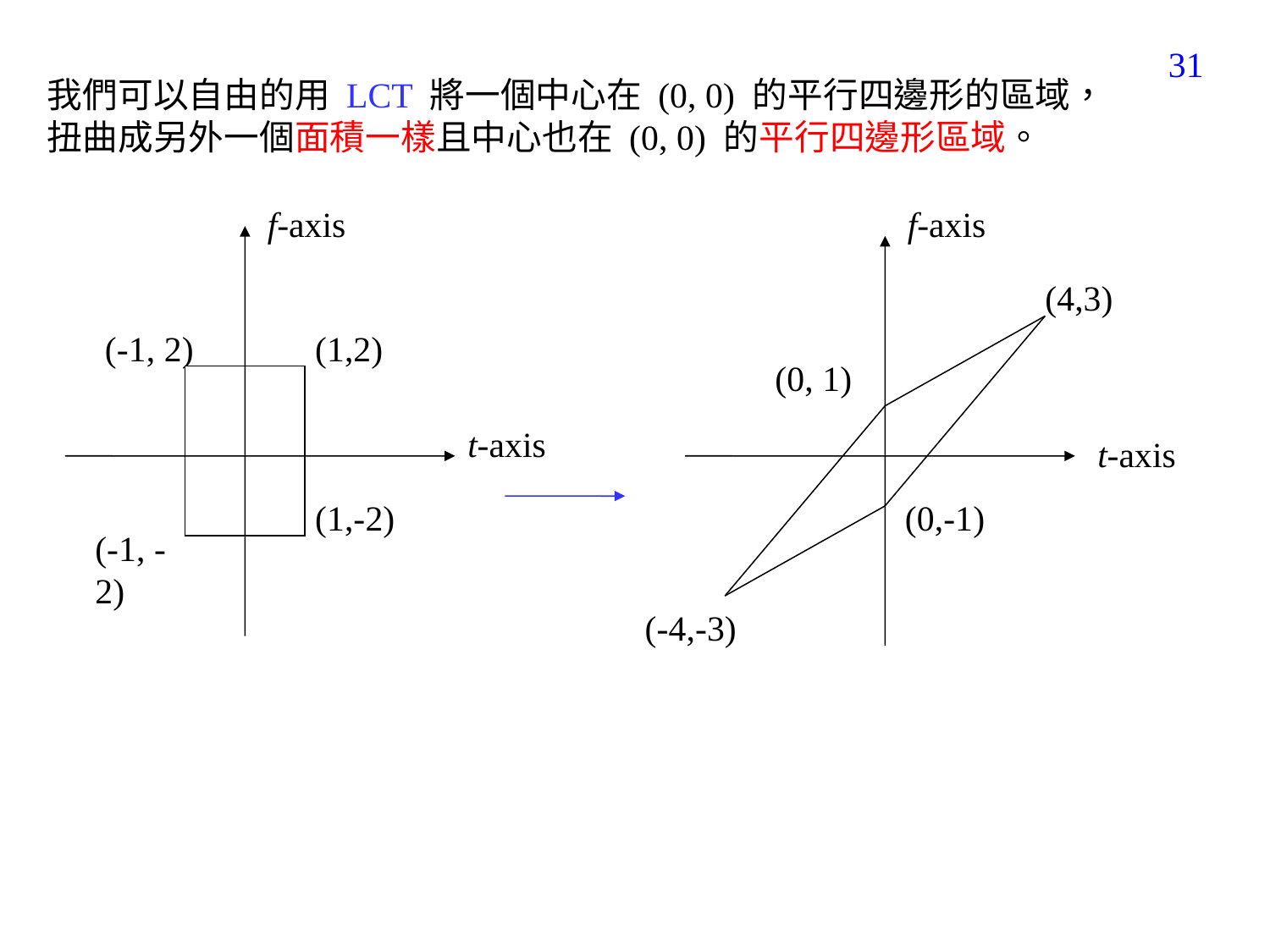

31
我們可以自由的用 LCT 將一個中心在 (0, 0) 的平行四邊形的區域，扭曲成另外一個面積一樣且中心也在 (0, 0) 的平行四邊形區域。
f-axis
f-axis

(4,3)

(-1, 2)
(1,2)
(0, 1)

t-axis
t-axis

(1,-2)

(0,-1)

(-1, -2)
(-4,-3)